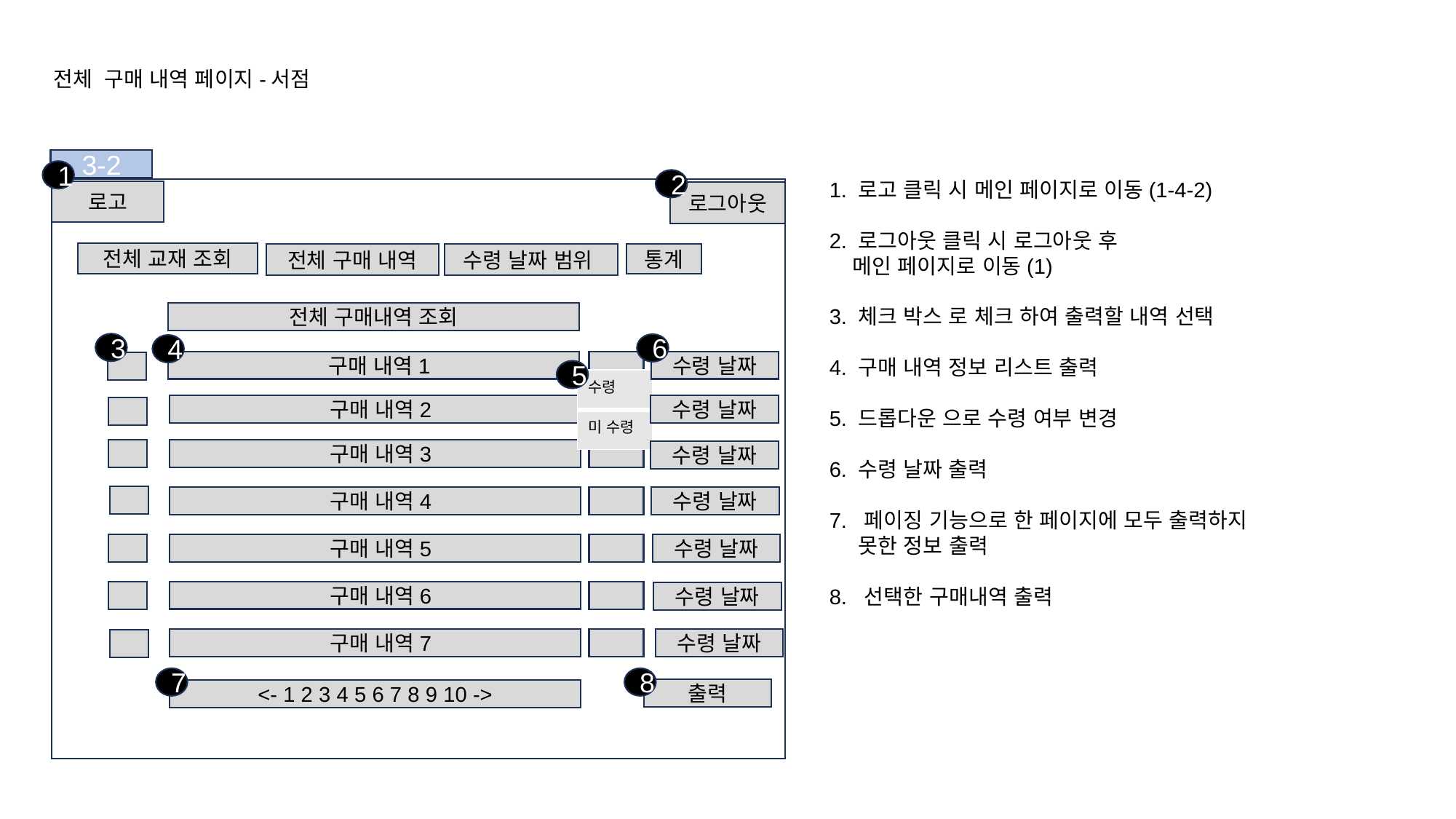

전체  구매 내역 페이지-서점
3-2
1
2
 1. 로고 클릭 시 메인 페이지로 이동(1-4-2)

 2. 로그아웃 클릭 시 로그아웃 후
    메인 페이지로 이동(1)

 3. 체크 박스 로 체크 하여 출력할 내역 선택

 4. 구매 내역 정보 리스트 출력

 5. 드롭다운 으로 수령 여부 변경

 6. 수령 날짜 출력

 7.  페이징 기능으로 한 페이지에 모두 출력하지
     못한 정보 출력

 8.  선택한 구매내역 출력

로고
로그아웃
전체 교재 조회
통계
전체 구매 내역
수령 날짜 범위
전체 구매내역 조회
3
6
4
 구매 내역1
수령 날짜

5
| 수령 |
| --- |
| 미 수령 |
 구매 내역2
수령 날짜

 구매 내역3

수령 날짜

 구매 내역4

수령 날짜
 구매 내역5
수령 날짜

 구매 내역6

수령 날짜
 구매 내역7
수령 날짜

7
8
출력
<- 1 2 3 4 5 6 7 8 9 10 ->